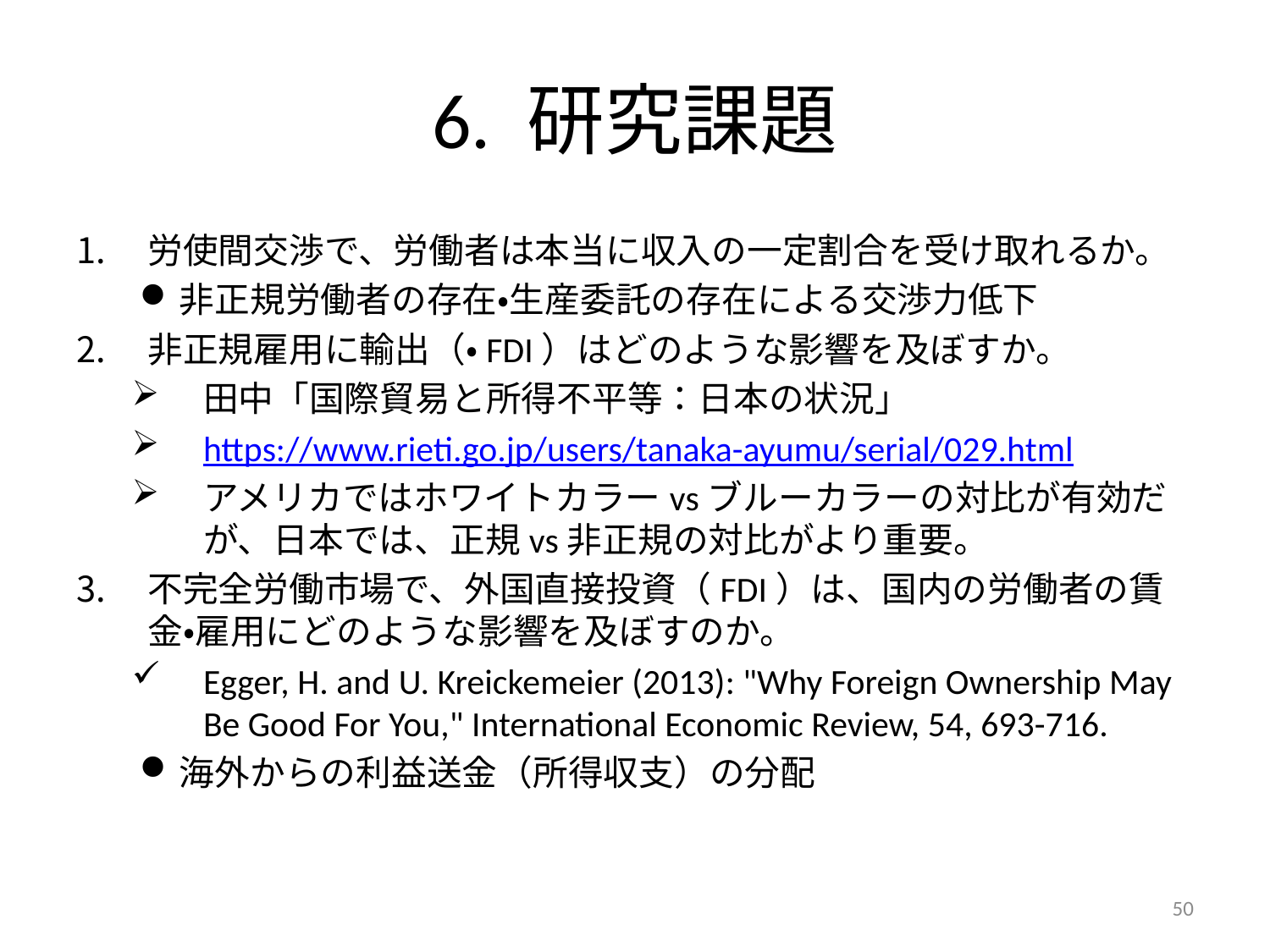

# 6. 研究課題
労使間交渉で、労働者は本当に収入の一定割合を受け取れるか。
非正規労働者の存在・生産委託の存在による交渉力低下
非正規雇用に輸出（・FDI）はどのような影響を及ぼすか。
田中「国際貿易と所得不平等：日本の状況」
https://www.rieti.go.jp/users/tanaka-ayumu/serial/029.html
アメリカではホワイトカラーvsブルーカラーの対比が有効だが、日本では、正規vs非正規の対比がより重要。
不完全労働市場で、外国直接投資（FDI）は、国内の労働者の賃金・雇用にどのような影響を及ぼすのか。
Egger, H. and U. Kreickemeier (2013): "Why Foreign Ownership May Be Good For You," International Economic Review, 54, 693-716.
海外からの利益送金（所得収支）の分配
50